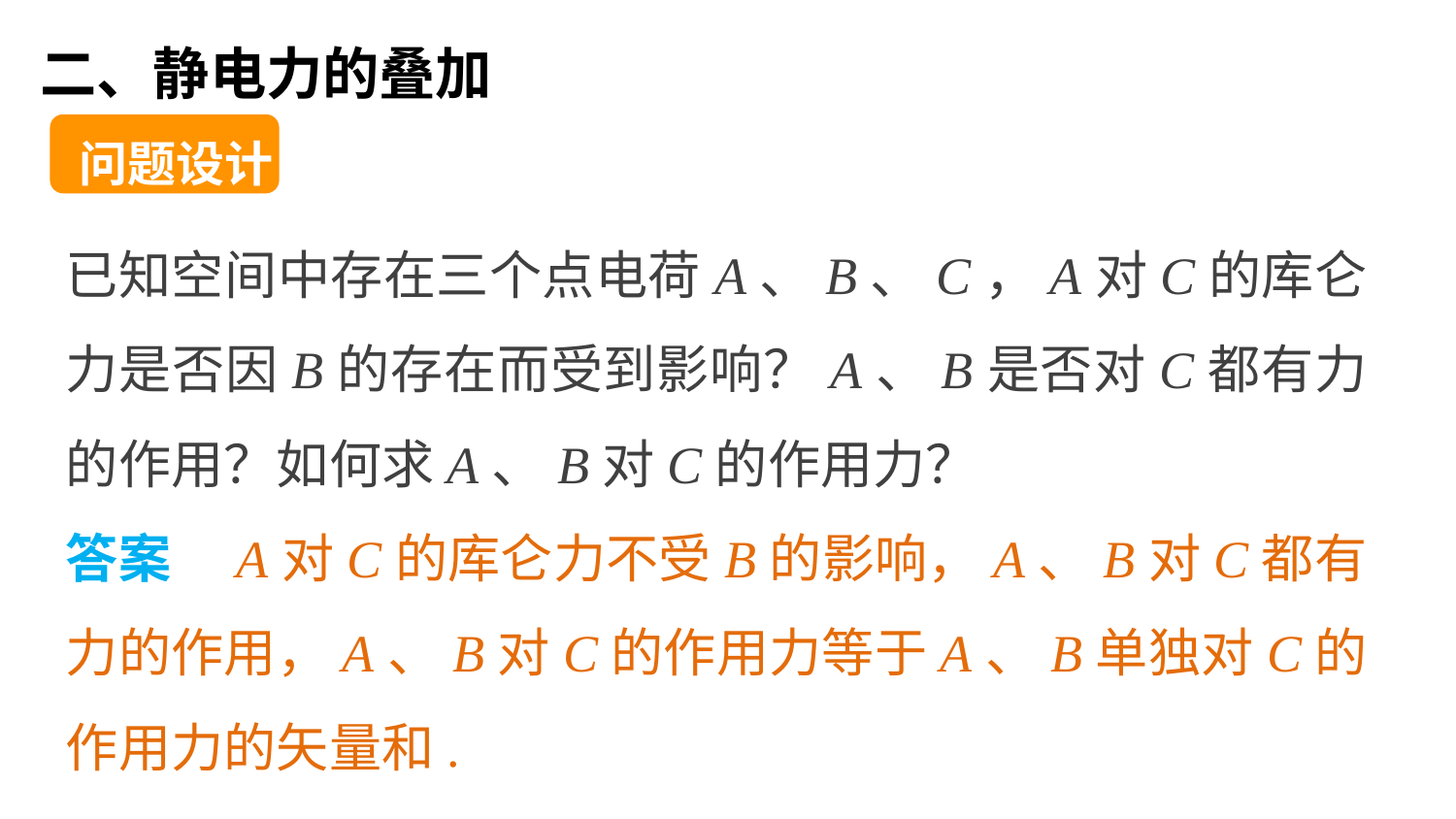

二、静电力的叠加
 问题设计
已知空间中存在三个点电荷A、B、C，A对C的库仑力是否因B的存在而受到影响？A、B是否对C都有力的作用？如何求A、B对C的作用力？
答案　A对C的库仑力不受B的影响，A、B对C都有力的作用，A、B对C的作用力等于A、B单独对C的作用力的矢量和.